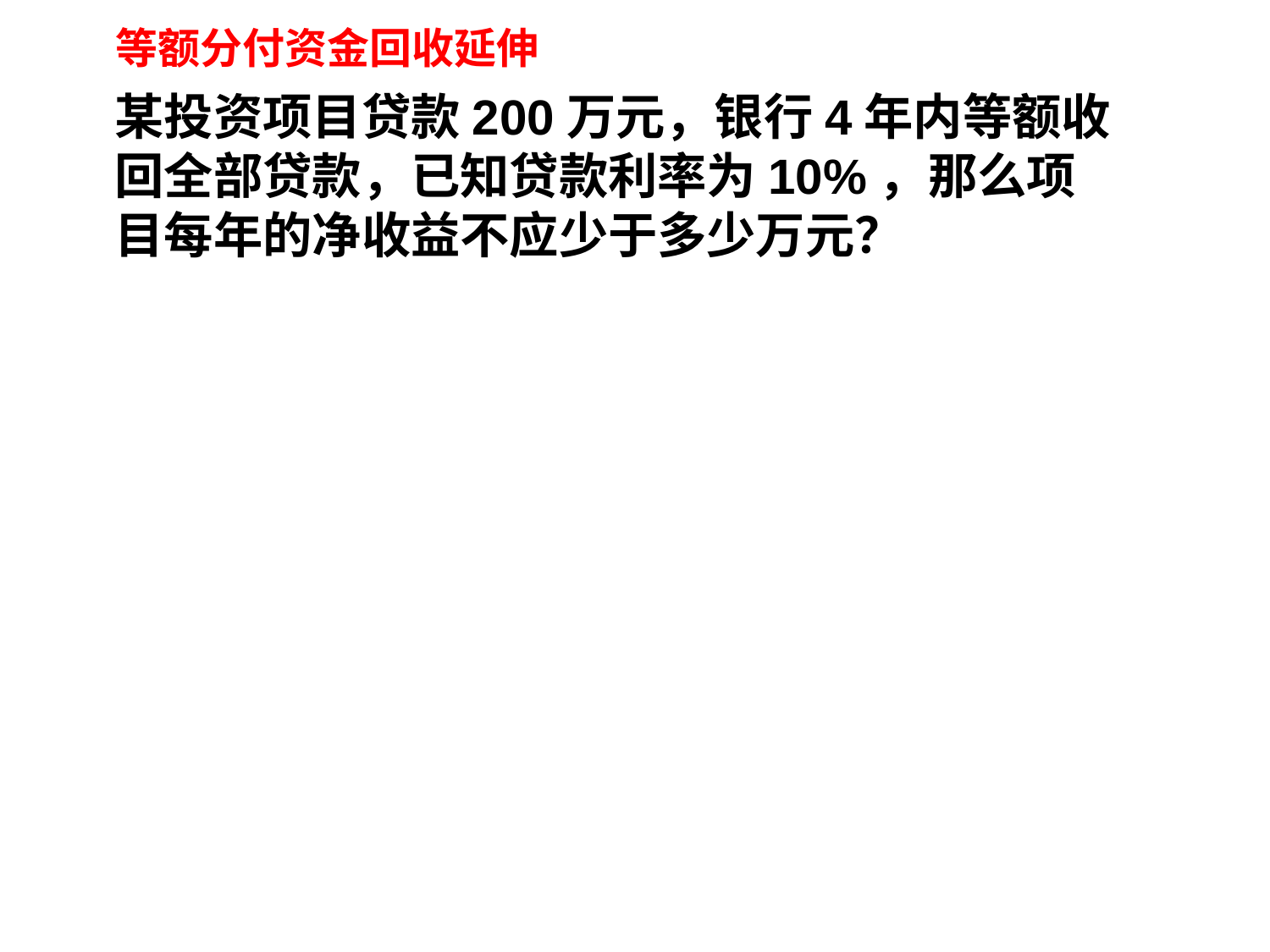

等额分付资金回收延伸
某投资项目贷款200万元，银行4年内等额收回全部贷款，已知贷款利率为10%，那么项目每年的净收益不应少于多少万元？